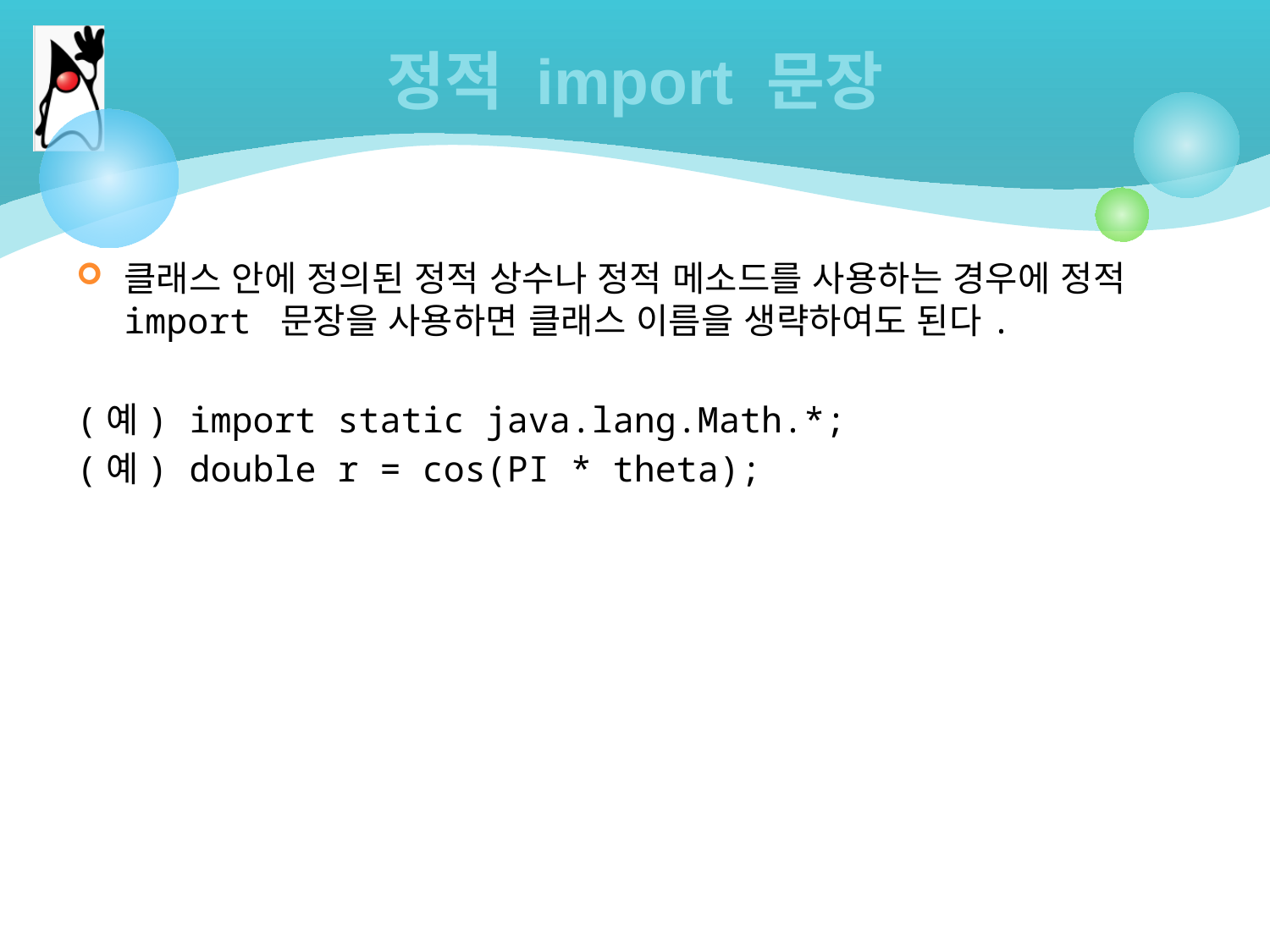

# 정적 import 문장
클래스 안에 정의된 정적 상수나 정적 메소드를 사용하는 경우에 정적 import 문장을 사용하면 클래스 이름을 생략하여도 된다.

(예) import static java.lang.Math.*;
(예) double r = cos(PI * theta);